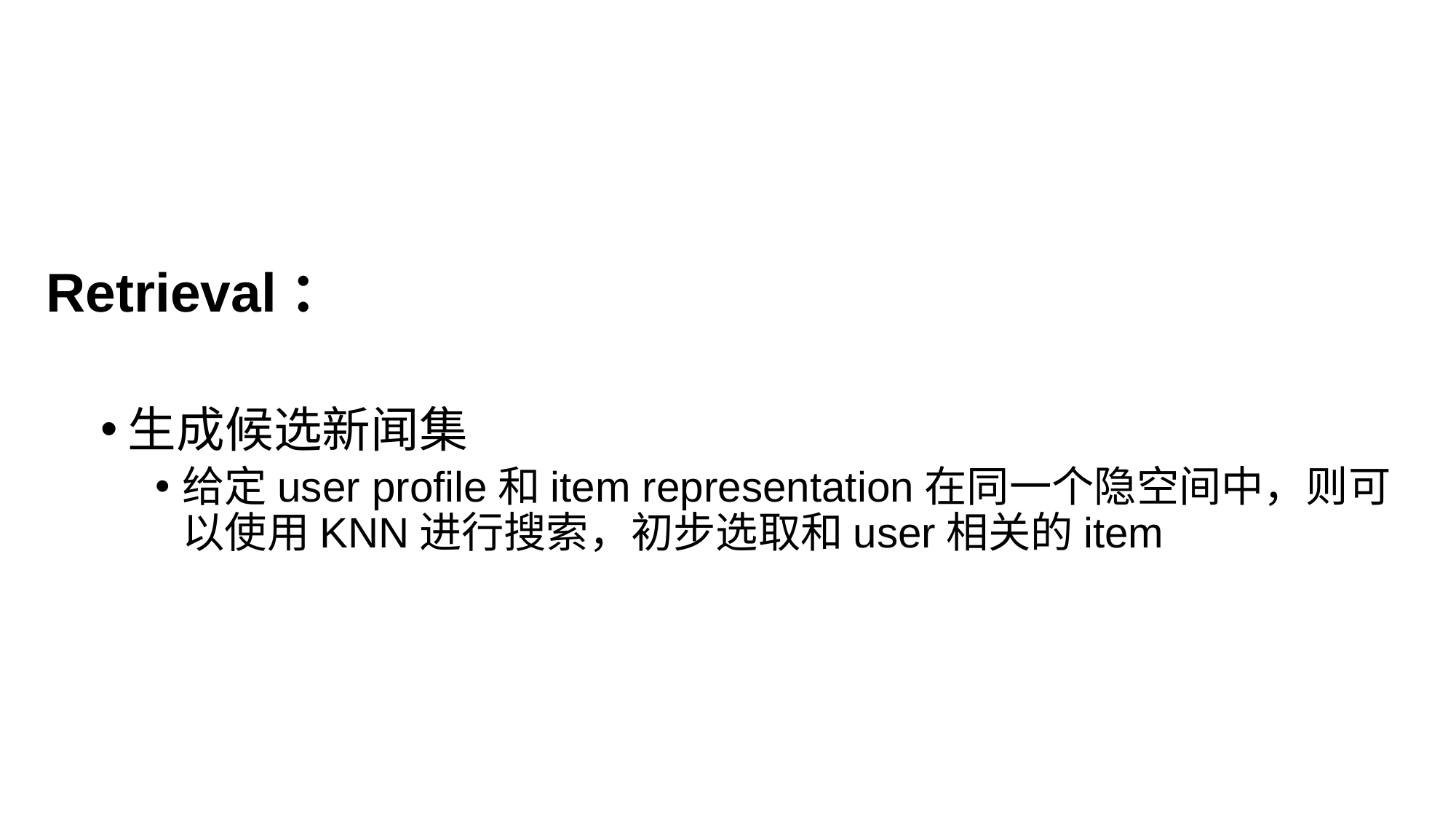

Retrieval：

生成候选新闻集
给定user profile和item representation在同一个隐空间中，则可以使用KNN进行搜索，初步选取和user相关的item